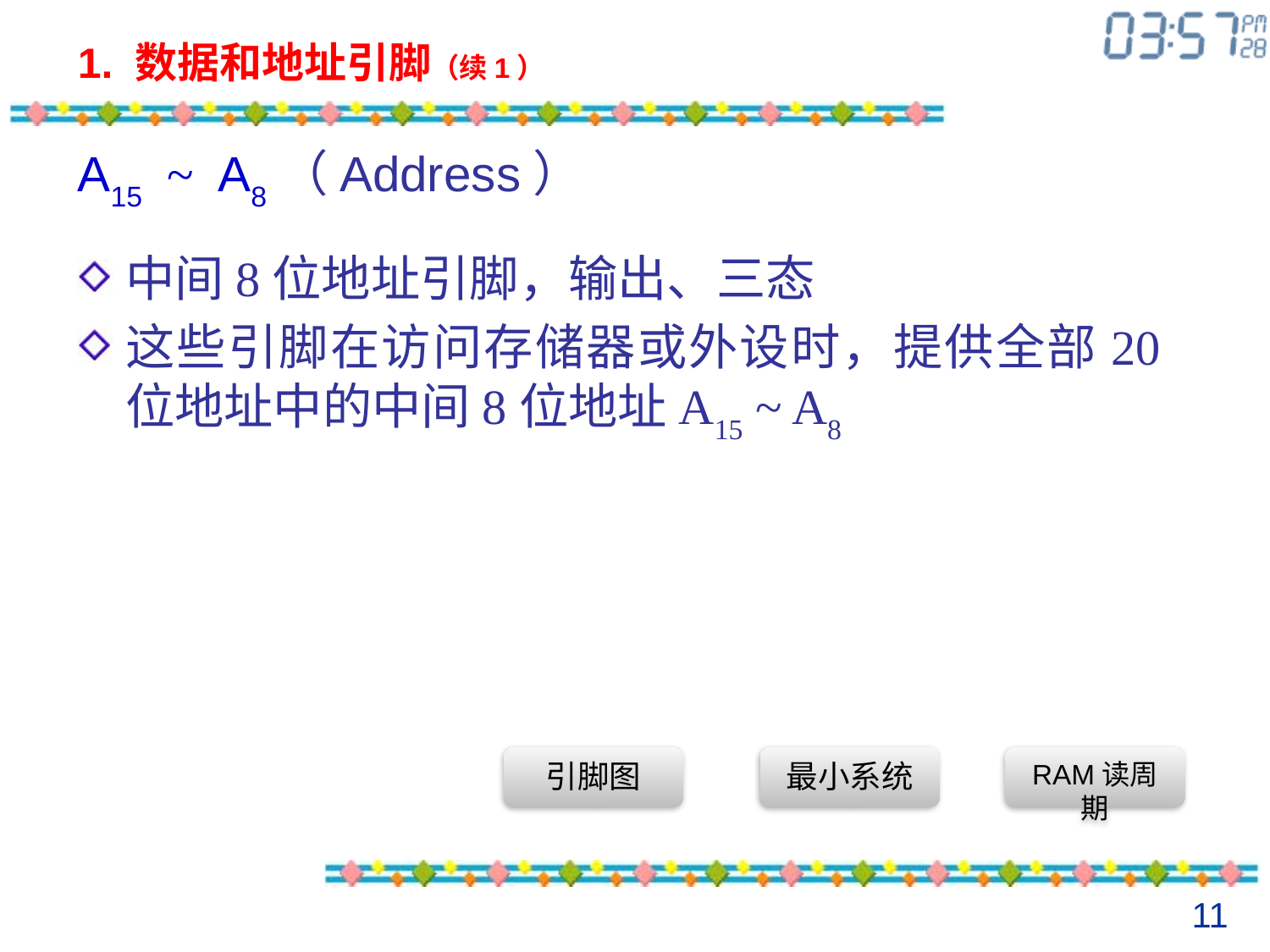

# 1. 数据和地址引脚（续1）
A15  ~  A8（Address）

中间8位地址引脚，输出、三态
这些引脚在访问存储器或外设时，提供全部20位地址中的中间8位地址A15 ~ A8
引脚图
最小系统
RAM读周期